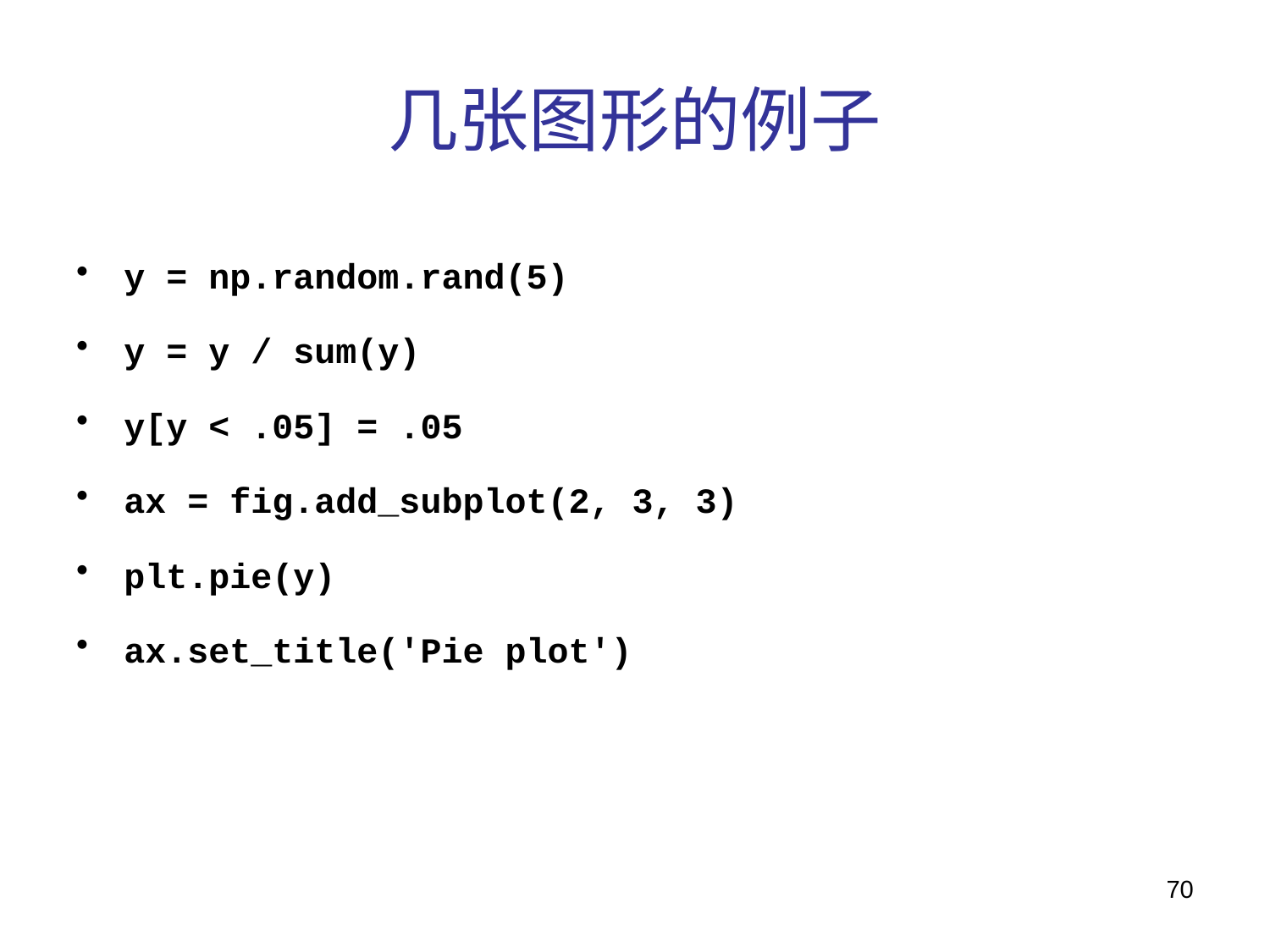

# 几张图形的例子
y = np.random.rand(5)
y = y / sum(y)
y[y < .05] = .05
ax = fig.add_subplot(2, 3, 3)
plt.pie(y)
ax.set_title('Pie plot')
70